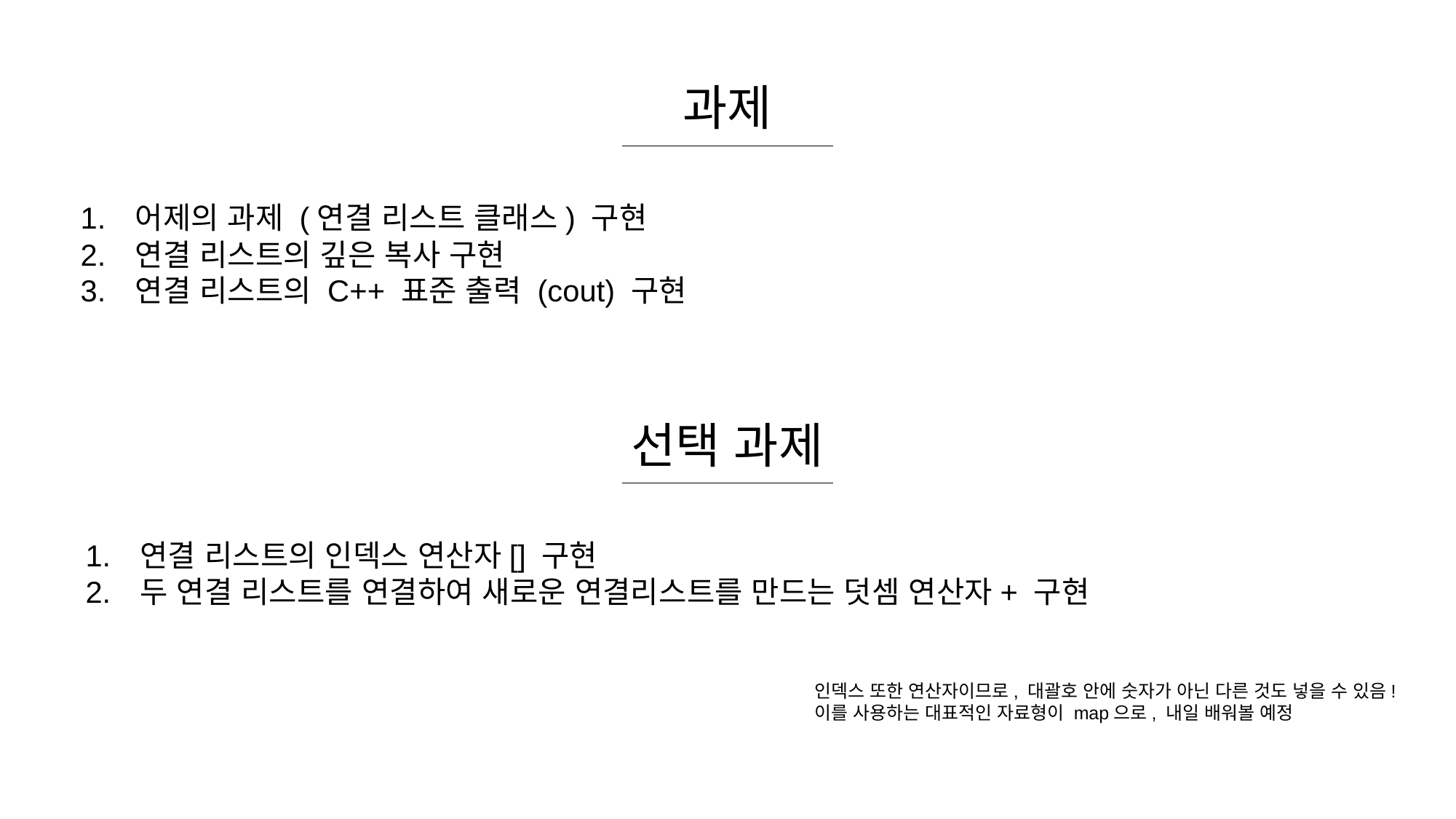

과제
어제의 과제 (연결 리스트 클래스) 구현
연결 리스트의 깊은 복사 구현
연결 리스트의 C++ 표준 출력 (cout) 구현
선택 과제
연결 리스트의 인덱스 연산자[] 구현
두 연결 리스트를 연결하여 새로운 연결리스트를 만드는 덧셈 연산자+ 구현
인덱스 또한 연산자이므로, 대괄호 안에 숫자가 아닌 다른 것도 넣을 수 있음!
이를 사용하는 대표적인 자료형이 map으로, 내일 배워볼 예정